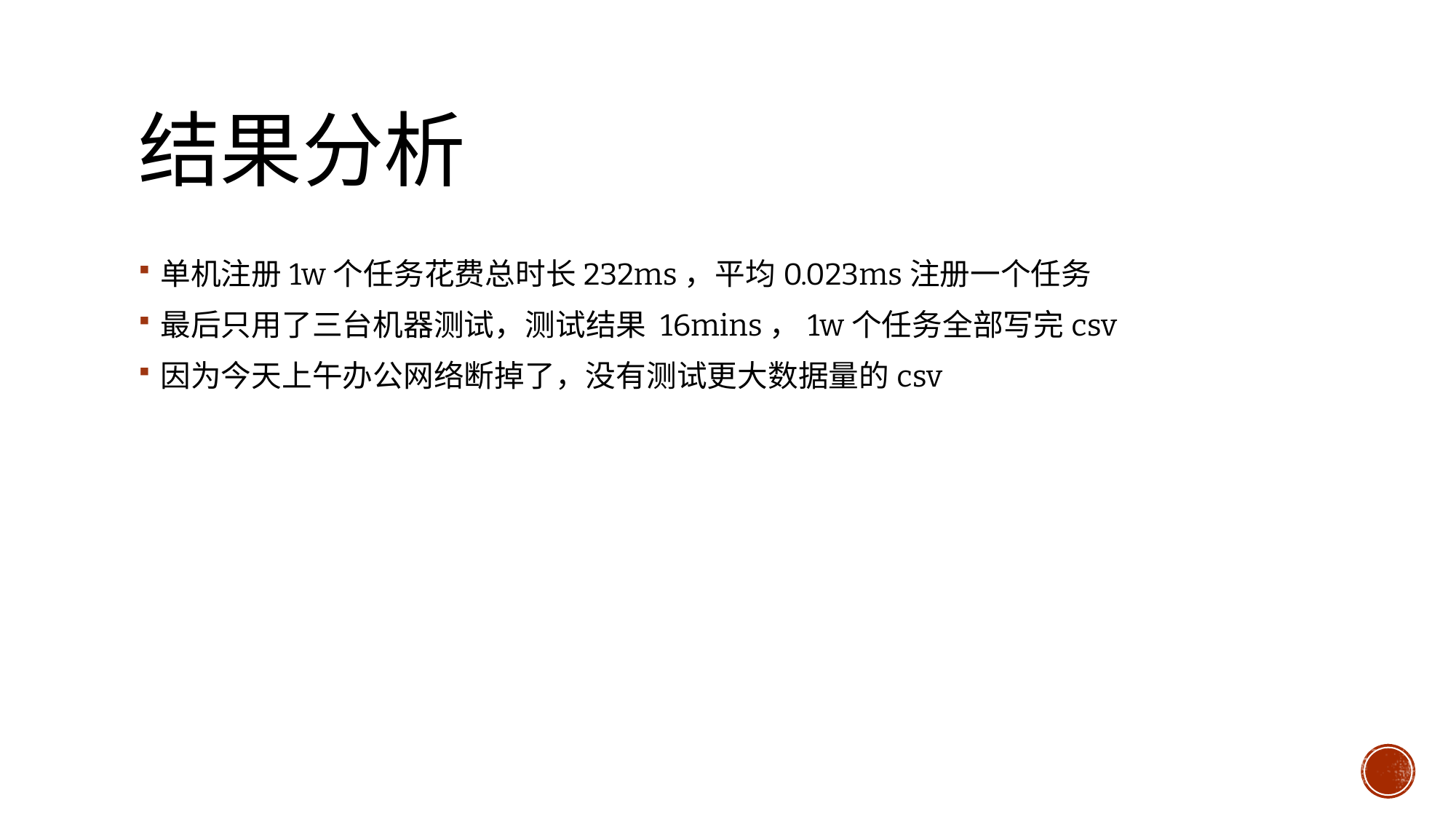

# 结果分析
单机注册1w个任务花费总时长232ms，平均0.023ms注册一个任务
最后只用了三台机器测试，测试结果 16mins，1w个任务全部写完csv
因为今天上午办公网络断掉了，没有测试更大数据量的csv